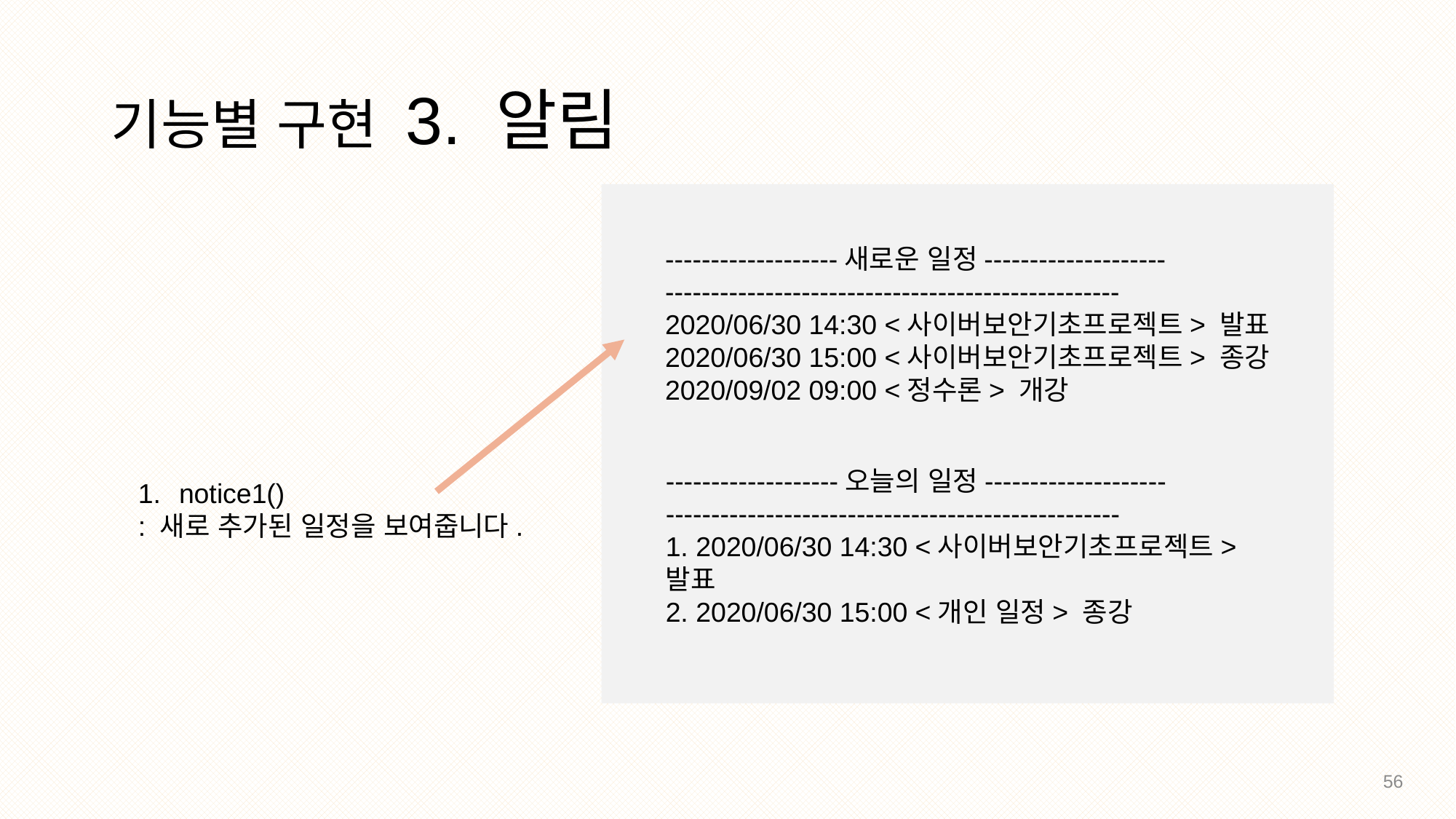

# 기능별 구현 3. 알림

-------------------새로운 일정--------------------
--------------------------------------------------
2020/06/30 14:30 <사이버보안기초프로젝트> 발표
2020/06/30 15:00 <사이버보안기초프로젝트> 종강
2020/09/02 09:00 <정수론> 개강

-------------------오늘의 일정--------------------
--------------------------------------------------
1. 2020/06/30 14:30 <사이버보안기초프로젝트> 발표
2. 2020/06/30 15:00 <개인 일정> 종강

notice1()
: 새로 추가된 일정을 보여줍니다.
56